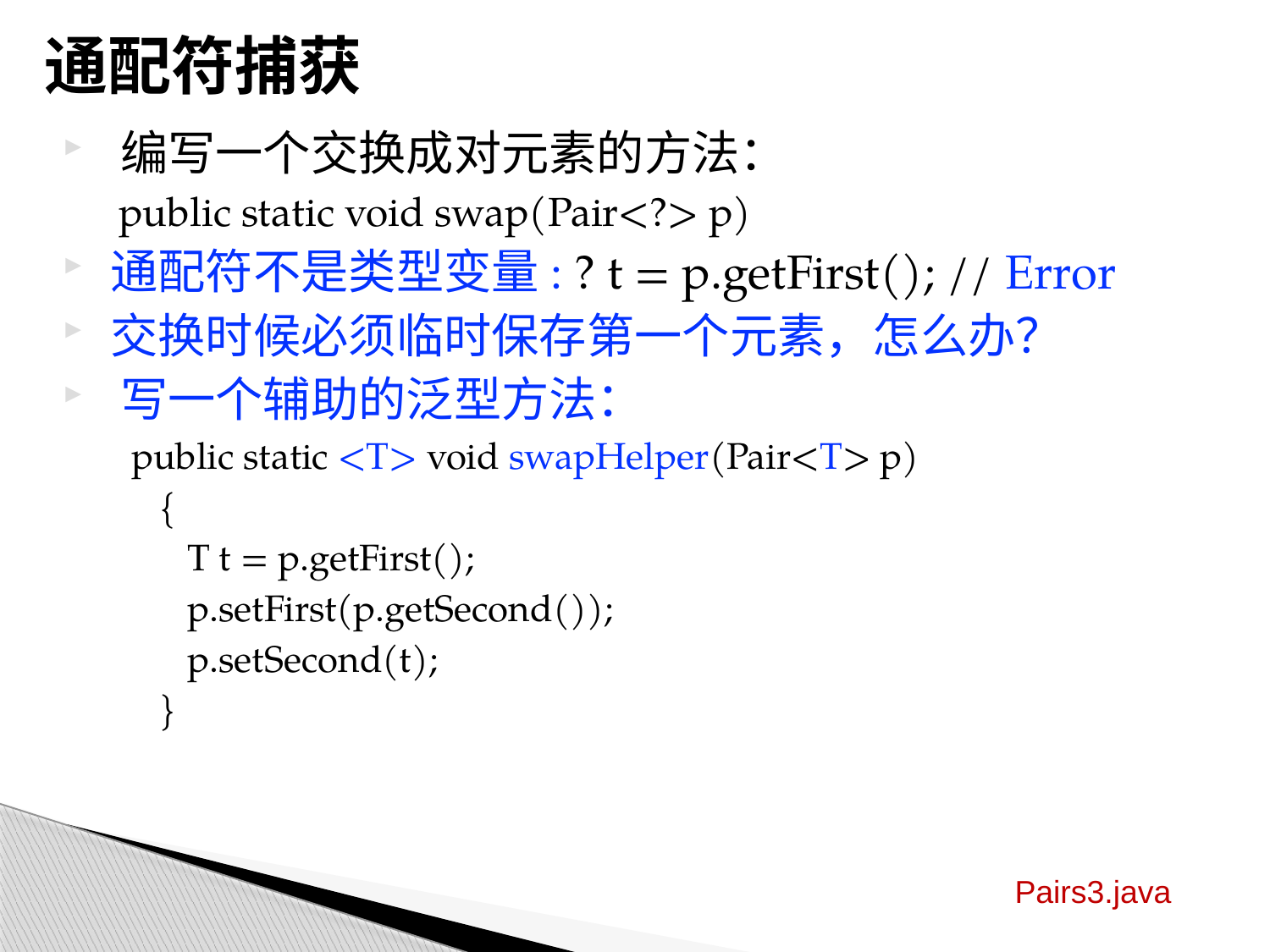

# 通配符捕获
 编写一个交换成对元素的方法：
  public static void swap(Pair<?> p)
通配符不是类型变量: ? t = p.getFirst(); // Error
交换时候必须临时保存第一个元素，怎么办？
 写一个辅助的泛型方法：
public static <T> void swapHelper(Pair<T> p)
   {
      T t = p.getFirst();
      p.setFirst(p.getSecond());
      p.setSecond(t);
   }

Pairs3.java